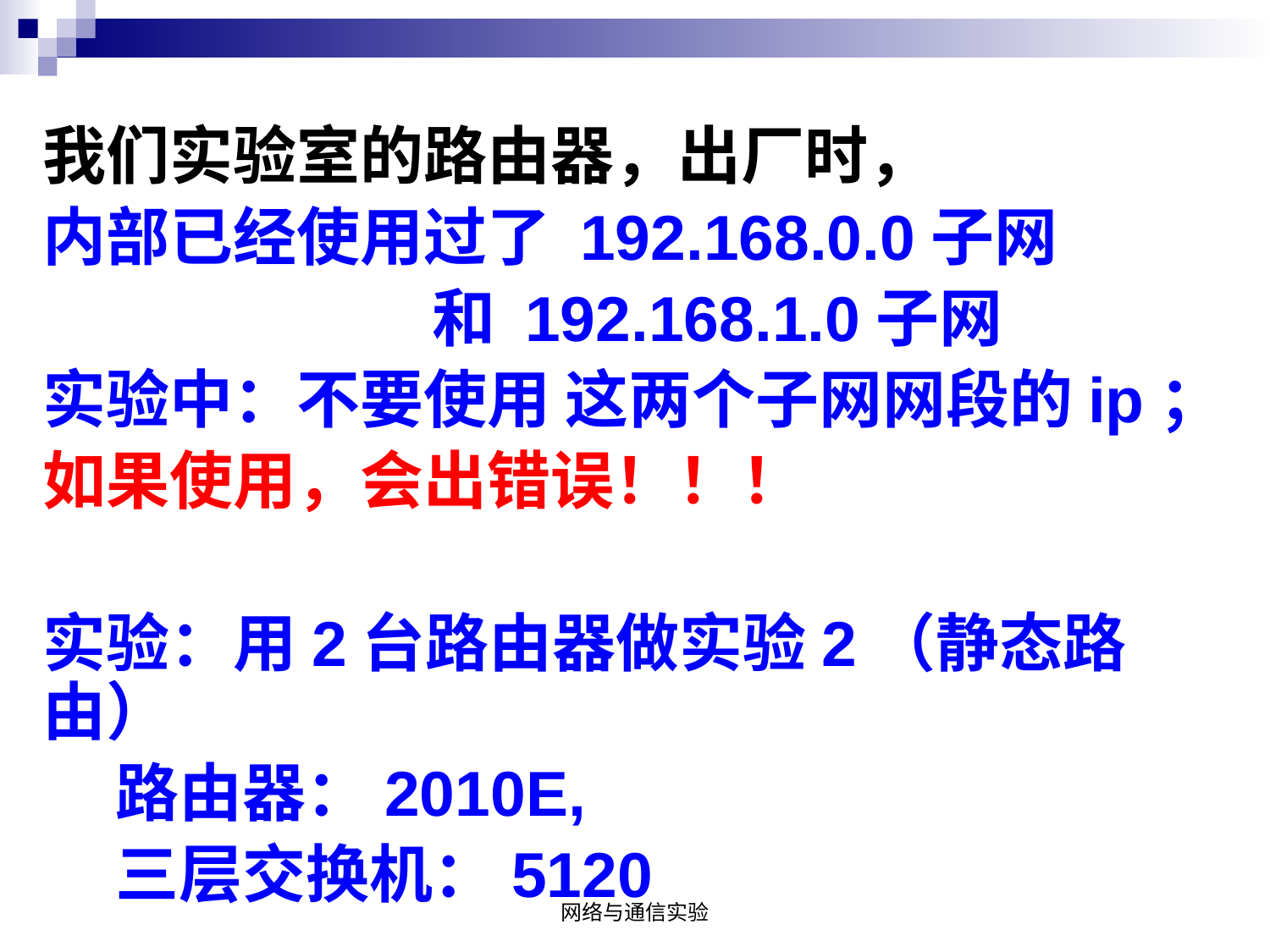

我们实验室的路由器，出厂时，
内部已经使用过了 192.168.0.0子网
                          和 192.168.1.0子网
实验中：不要使用 这两个子网网段的ip；
如果使用，会出错误！！！

实验：用2台路由器做实验2（静态路由）
    路由器：2010E,
    三层交换机：5120

网络与通信实验